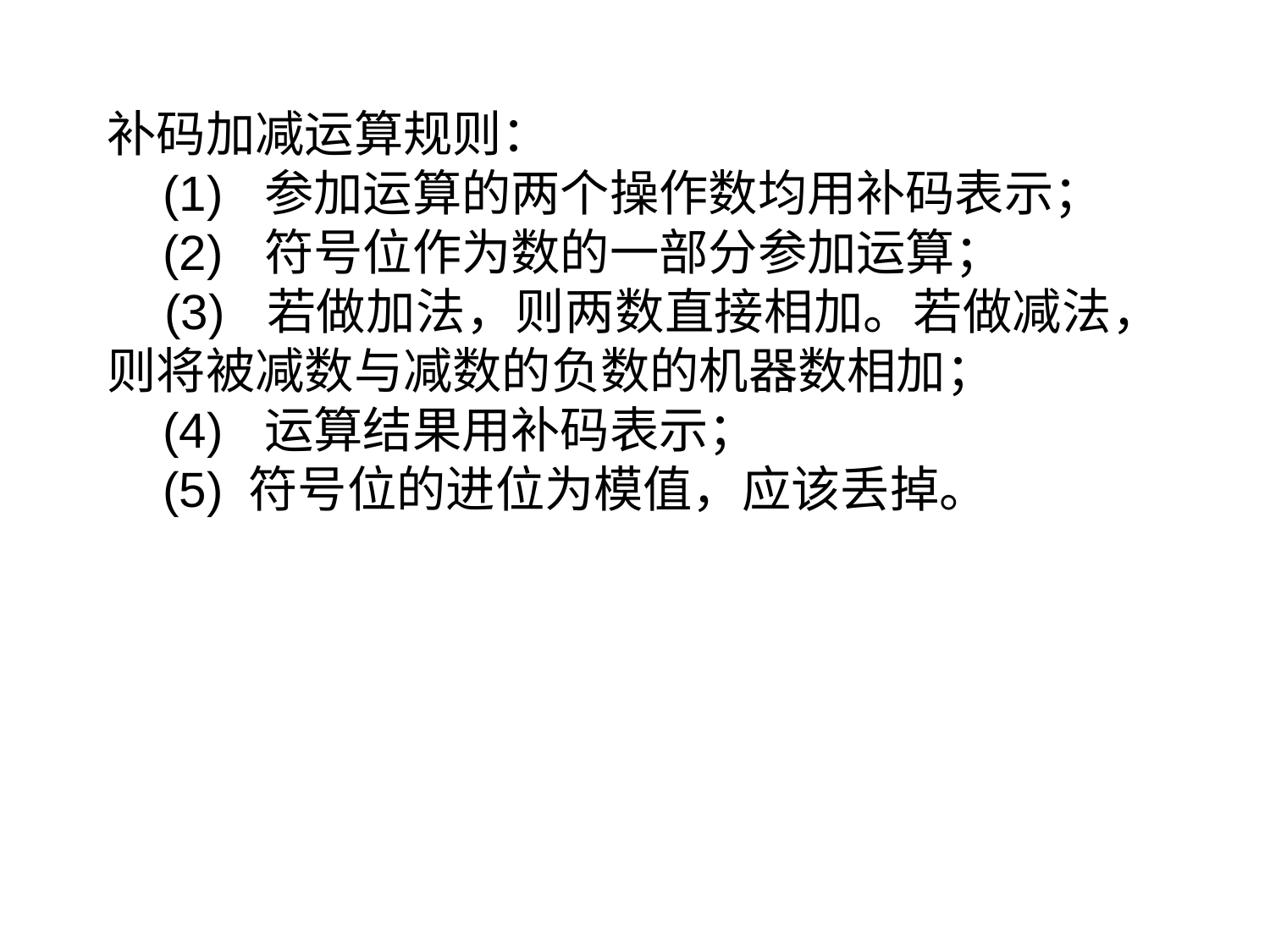

补码加减运算规则：
    (1) 参加运算的两个操作数均用补码表示；
    (2) 符号位作为数的一部分参加运算；
    (3) 若做加法，则两数直接相加。若做减法，则将被减数与减数的负数的机器数相加；
    (4) 运算结果用补码表示；
    (5) 符号位的进位为模值，应该丢掉。